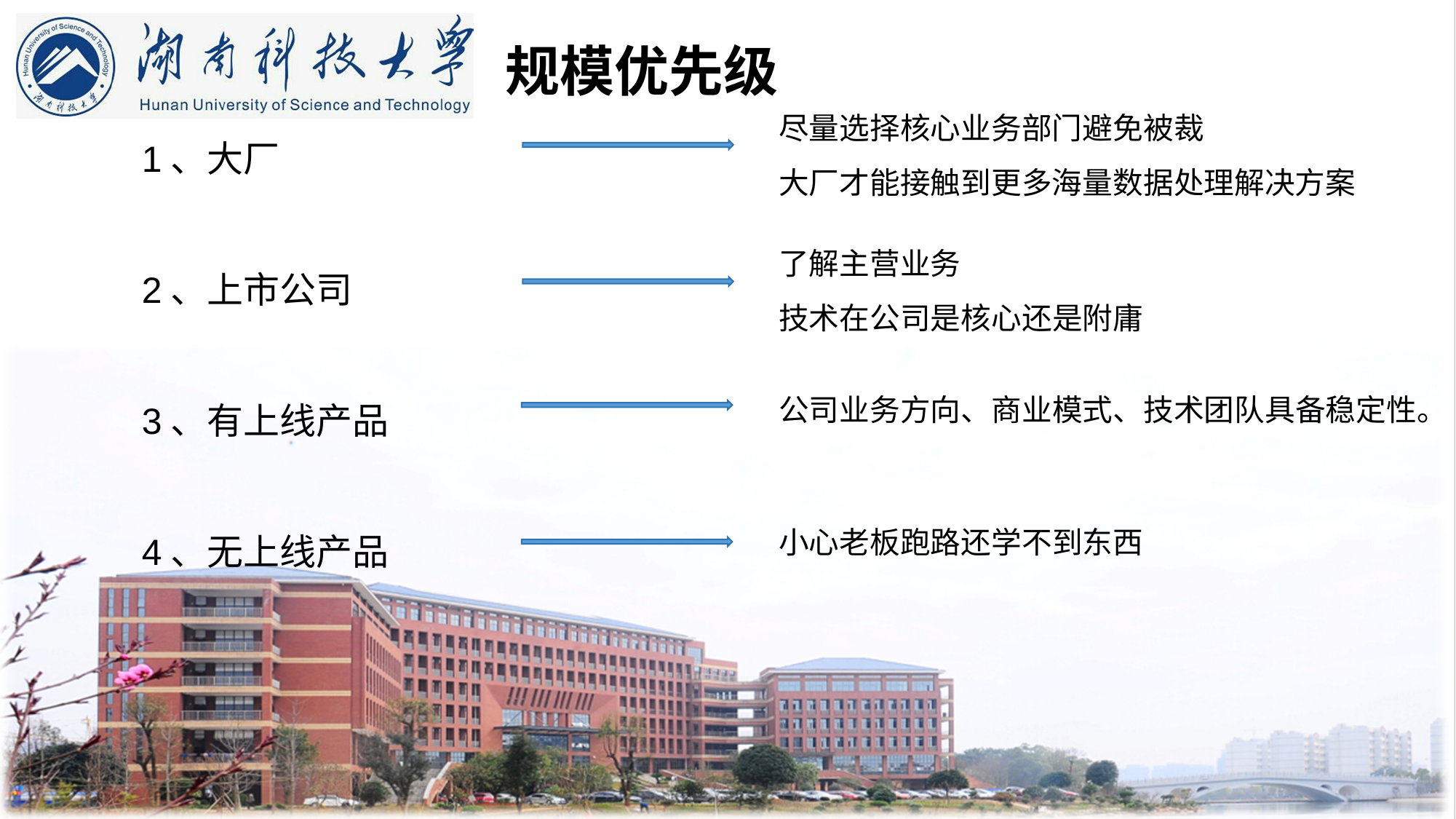

规模优先级
尽量选择核心业务部门避免被裁
大厂才能接触到更多海量数据处理解决方案
1、大厂

2、上市公司

3、有上线产品

4、无上线产品

了解主营业务
技术在公司是核心还是附庸

公司业务方向、商业模式、技术团队具备稳定性。

小心老板跑路还学不到东西